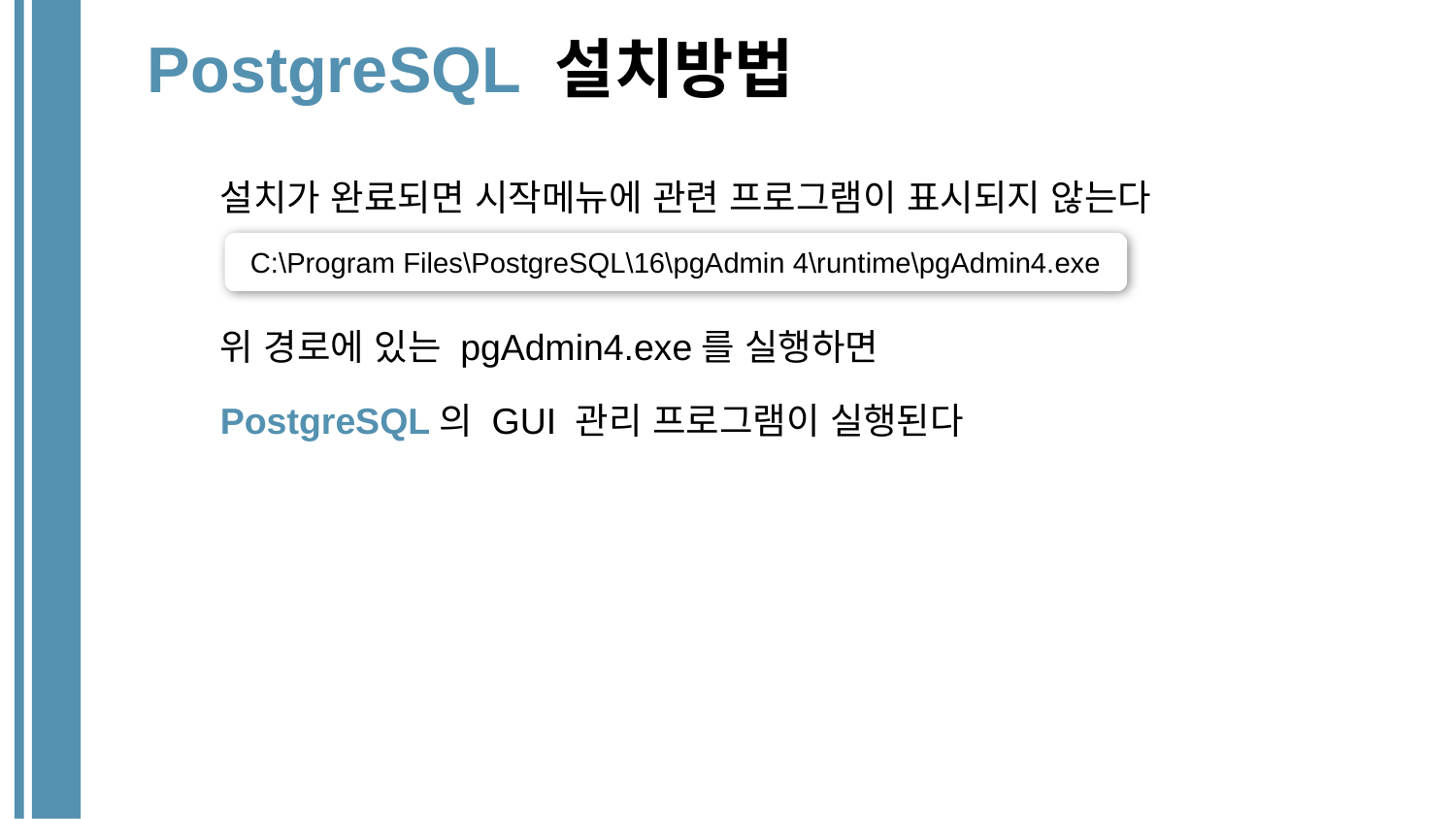

# PostgreSQL 설치방법
설치가 완료되면 시작메뉴에 관련 프로그램이 표시되지 않는다

위 경로에 있는 pgAdmin4.exe를 실행하면
PostgreSQL의 GUI 관리 프로그램이 실행된다
C:\Program Files\PostgreSQL\16\pgAdmin 4\runtime\pgAdmin4.exe